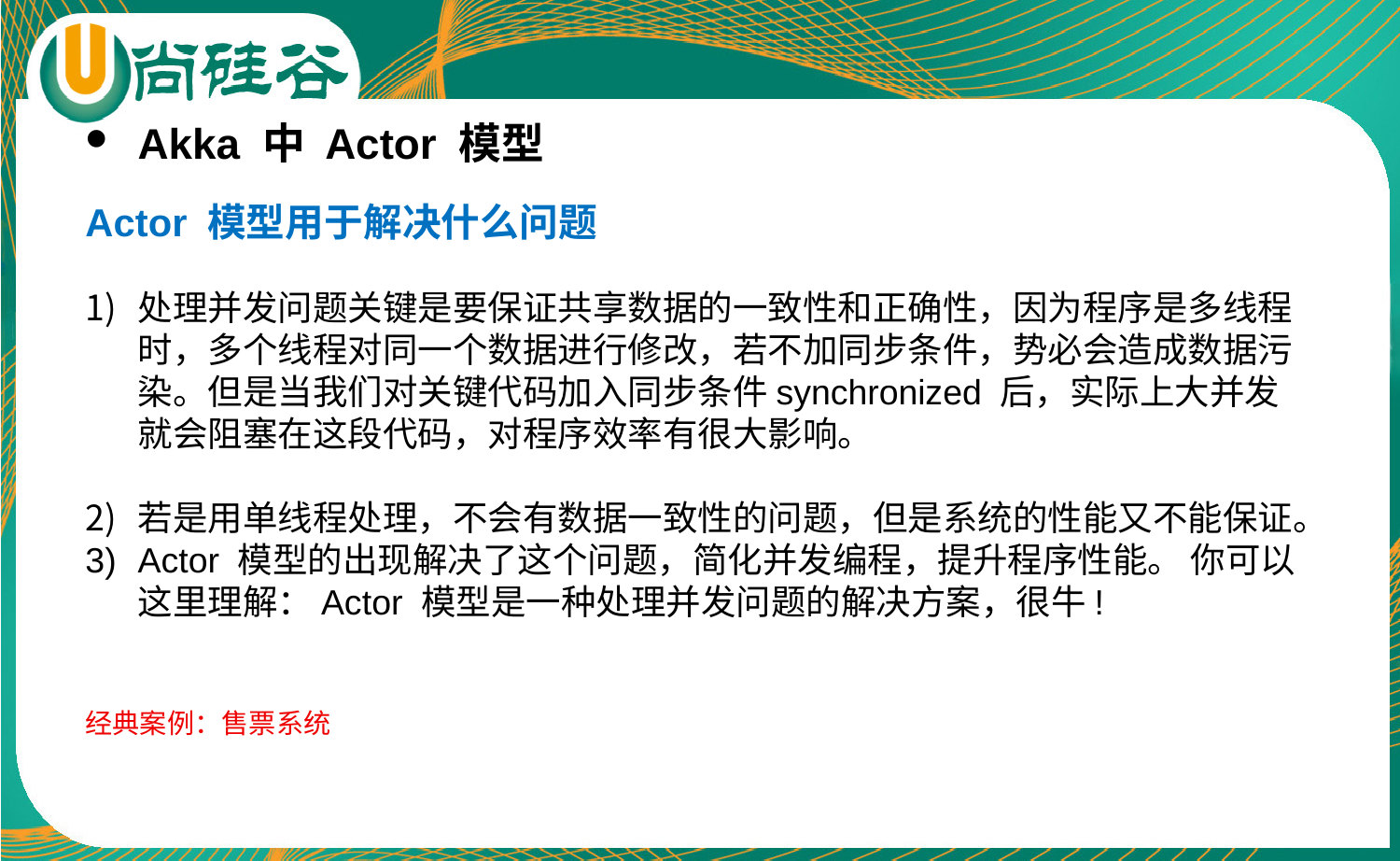

Akka 中 Actor 模型
Actor 模型用于解决什么问题

处理并发问题关键是要保证共享数据的一致性和正确性，因为程序是多线程时，多个线程对同一个数据进行修改，若不加同步条件，势必会造成数据污染。但是当我们对关键代码加入同步条件synchronized 后，实际上大并发就会阻塞在这段代码，对程序效率有很大影响。

若是用单线程处理，不会有数据一致性的问题，但是系统的性能又不能保证。
Actor 模型的出现解决了这个问题，简化并发编程，提升程序性能。 你可以这里理解：Actor 模型是一种处理并发问题的解决方案，很牛!

经典案例：售票系统